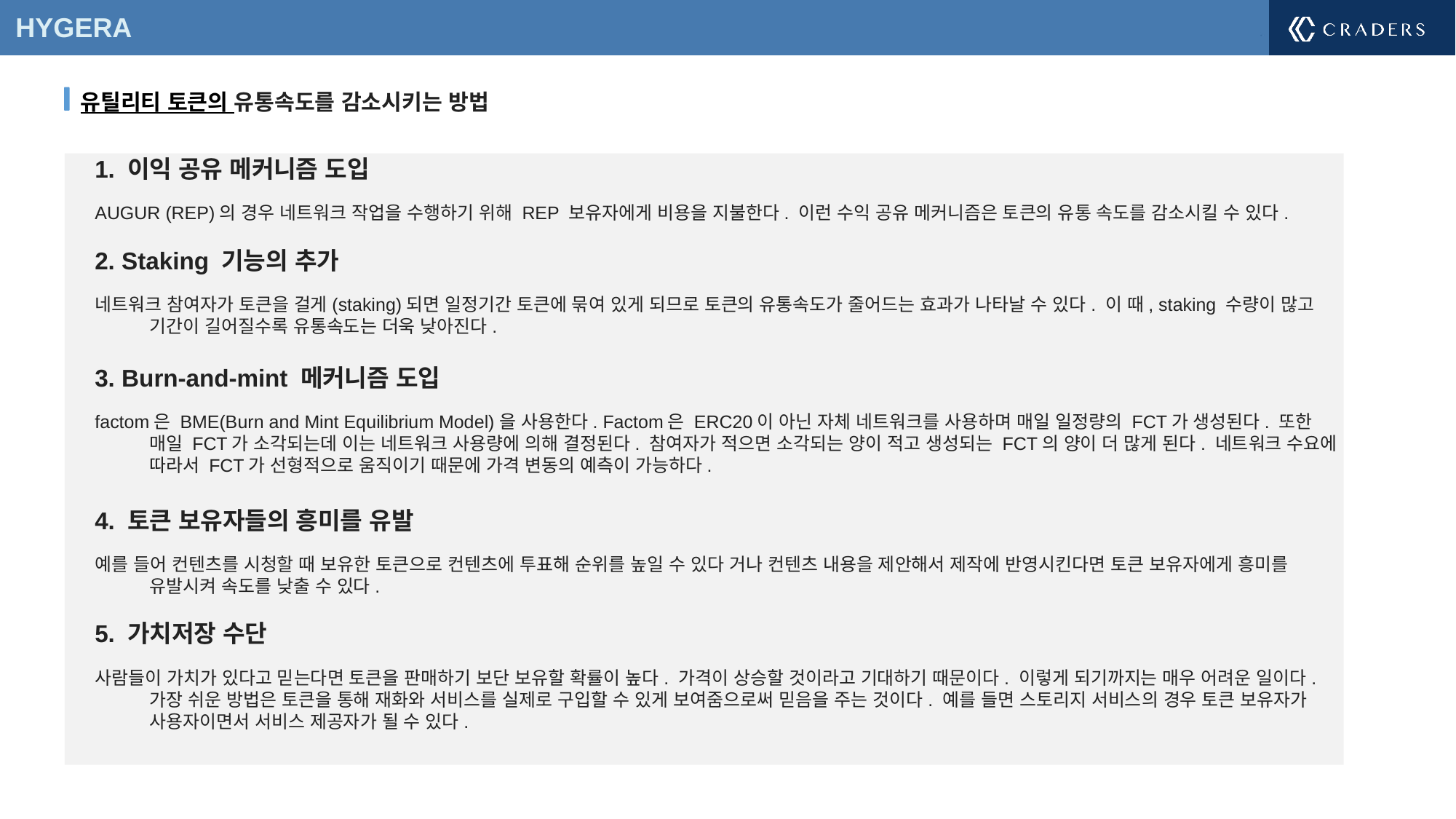

유틸리티 토큰의 유통속도를 감소시키는 방법
1. 이익 공유 메커니즘 도입
AUGUR (REP)의 경우 네트워크 작업을 수행하기 위해 REP 보유자에게 비용을 지불한다. 이런 수익 공유 메커니즘은 토큰의 유통 속도를 감소시킬 수 있다.

2. Staking 기능의 추가
네트워크 참여자가 토큰을 걸게(staking)되면 일정기간 토큰에 묶여 있게 되므로 토큰의 유통속도가 줄어드는 효과가 나타날 수 있다. 이 때, staking 수량이 많고 기간이 길어질수록 유통속도는 더욱 낮아진다.

3. Burn-and-mint 메커니즘 도입
factom은 BME(Burn and Mint Equilibrium Model)을 사용한다. Factom은 ERC20이 아닌 자체 네트워크를 사용하며 매일 일정량의 FCT가 생성된다. 또한 매일 FCT가 소각되는데 이는 네트워크 사용량에 의해 결정된다. 참여자가 적으면 소각되는 양이 적고 생성되는 FCT의 양이 더 많게 된다. 네트워크 수요에 따라서 FCT가 선형적으로 움직이기 때문에 가격 변동의 예측이 가능하다.

4. 토큰 보유자들의 흥미를 유발
예를 들어 컨텐츠를 시청할 때 보유한 토큰으로 컨텐츠에 투표해 순위를 높일 수 있다 거나 컨텐츠 내용을 제안해서 제작에 반영시킨다면 토큰 보유자에게 흥미를 유발시켜 속도를 낮출 수 있다.

5. 가치저장 수단
사람들이 가치가 있다고 믿는다면 토큰을 판매하기 보단 보유할 확률이 높다. 가격이 상승할 것이라고 기대하기 때문이다. 이렇게 되기까지는 매우 어려운 일이다. 가장 쉬운 방법은 토큰을 통해 재화와 서비스를 실제로 구입할 수 있게 보여줌으로써 믿음을 주는 것이다. 예를 들면 스토리지 서비스의 경우 토큰 보유자가 사용자이면서 서비스 제공자가 될 수 있다.